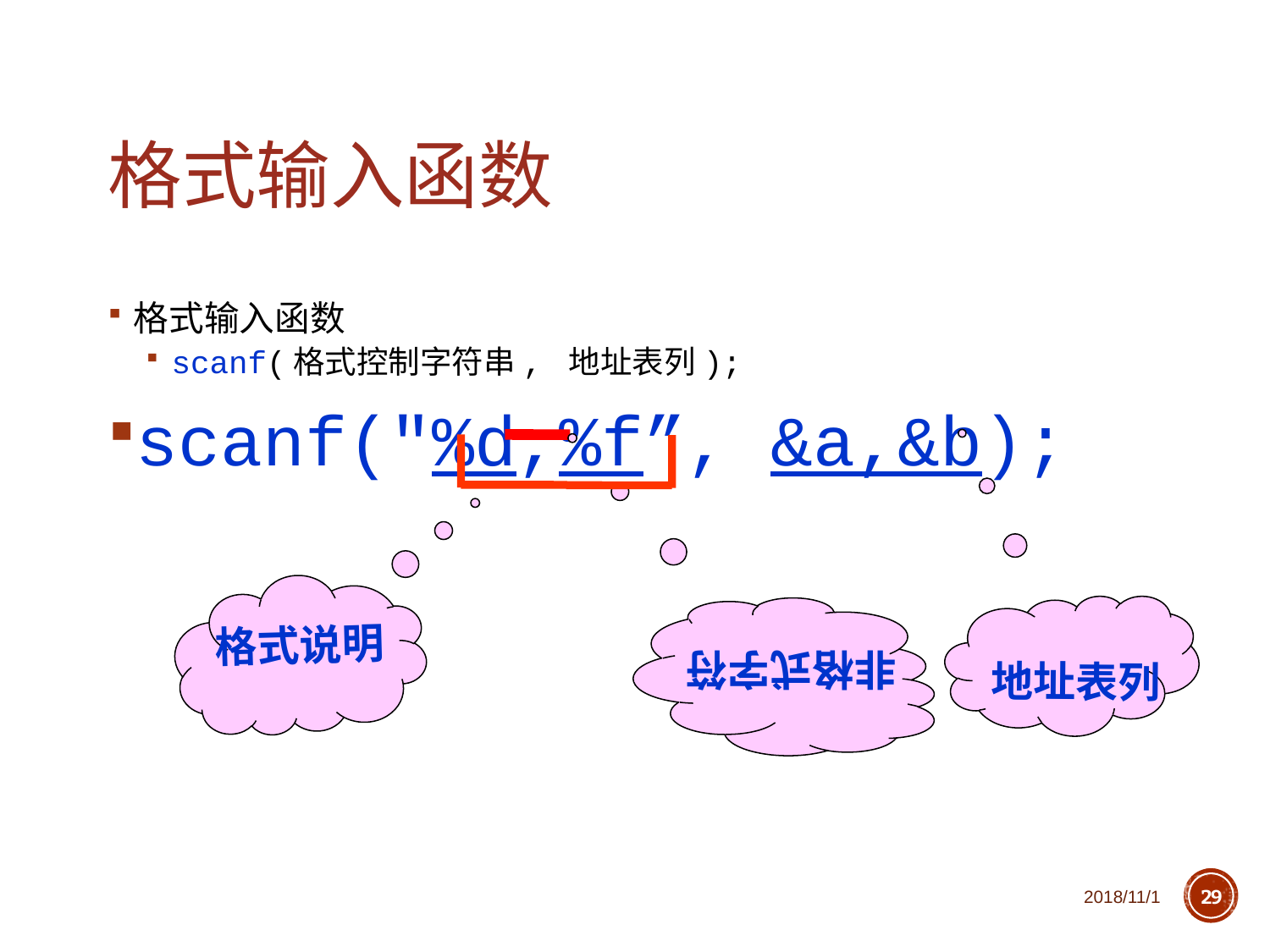

# 格式输入函数
格式输入函数
scanf(格式控制字符串, 地址表列);
scanf("%d,%f”, &a,&b);

非格式字符

格式说明

地址表列
2018/11/1
29